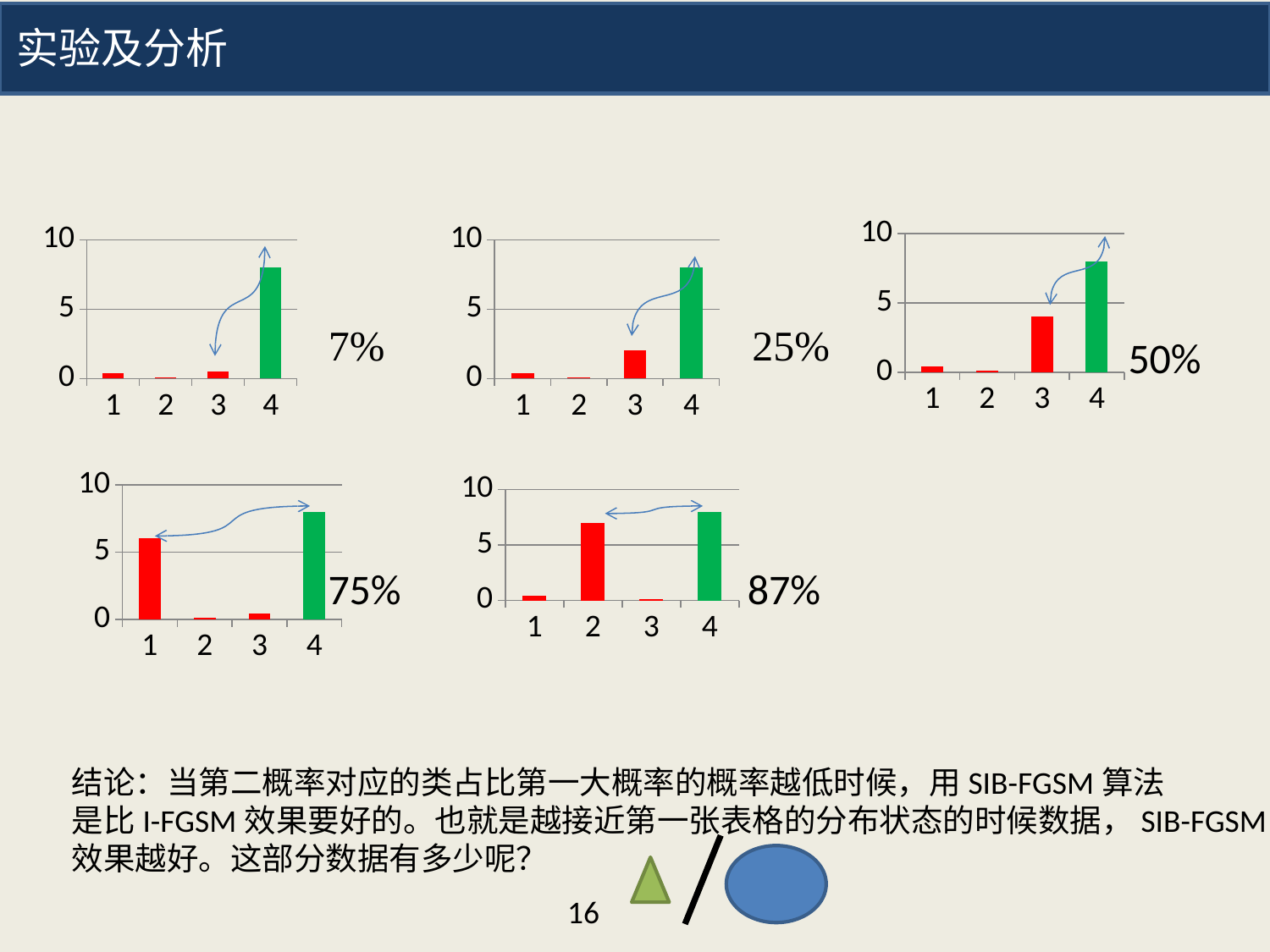

实验及分析

### Chart

| Category | 系列 1 |
|---|---|
| 1 | 0.4 |
| 2 | 0.1 |
| 3 | 0.5 |
| 4 | 8.0 |

### Chart

| Category | 系列 1 |
|---|---|
| 1 | 0.4 |
| 2 | 0.1 |
| 3 | 2.0 |
| 4 | 8.0 |

### Chart

| Category | 系列 1 |
|---|---|
| 1 | 0.4 |
| 2 | 0.1 |
| 3 | 4.0 |
| 4 | 8.0 |
50%

### Chart

| Category | 系列 1 |
|---|---|
| 1 | 6.0 |
| 2 | 0.1 |
| 3 | 0.4 |
| 4 | 8.0 |

### Chart

| Category | 系列 1 |
|---|---|
| 1 | 0.4 |
| 2 | 7.0 |
| 3 | 0.1 |
| 4 | 8.0 |
87%
75%
结论：当第二概率对应的类占比第一大概率的概率越低时候，用SIB-FGSM算法
是比I-FGSM效果要好的。也就是越接近第一张表格的分布状态的时候数据，SIB-FGSM
效果越好。这部分数据有多少呢？

16